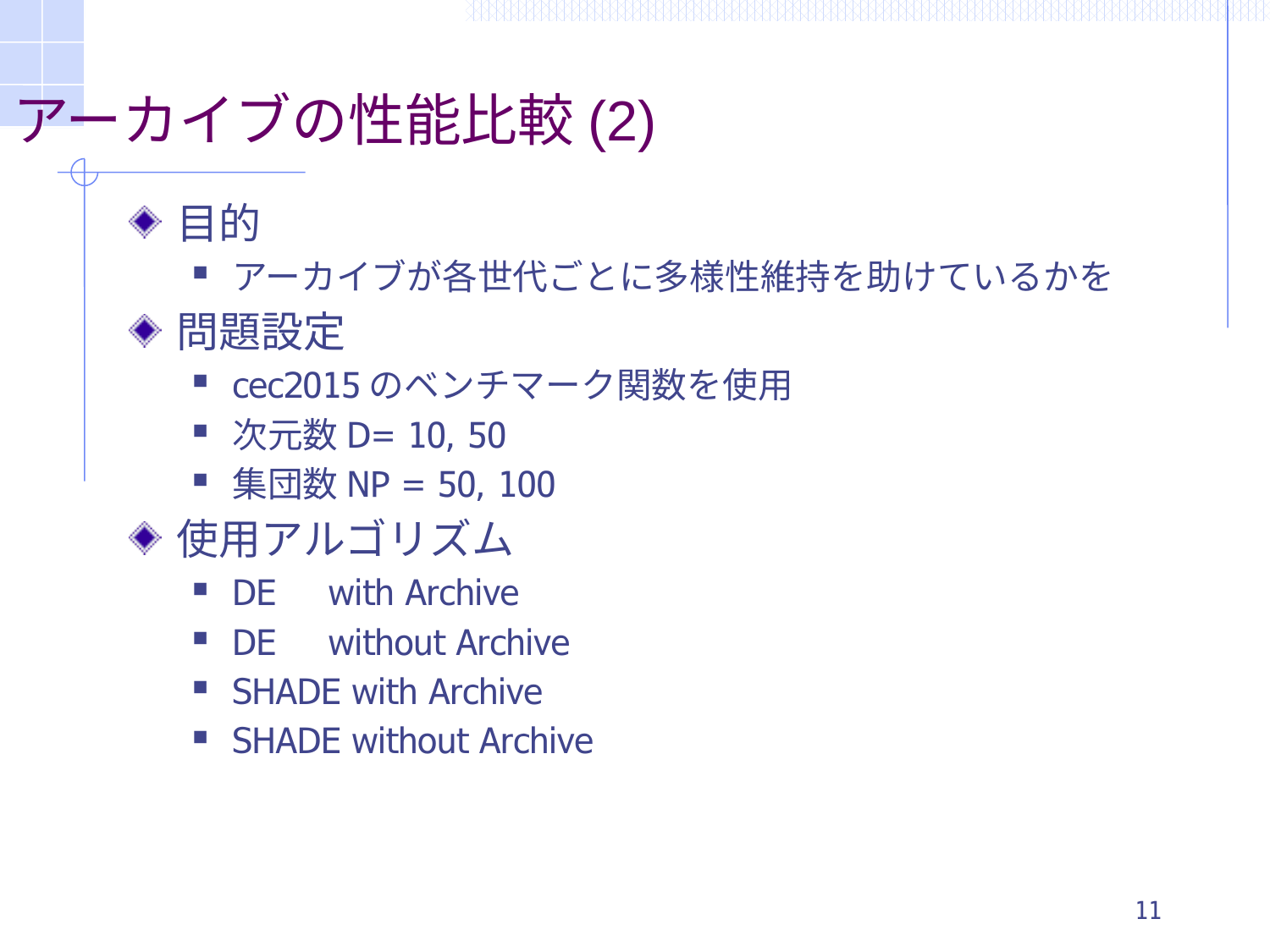

# アーカイブの性能比較(2)
目的
アーカイブが各世代ごとに多様性維持を助けているかを
問題設定
cec2015のベンチマーク関数を使用
次元数D= 10, 50
集団数NP = 50, 100
使用アルゴリズム
DE　with Archive
DE　without Archive
SHADE with Archive
SHADE without Archive

11